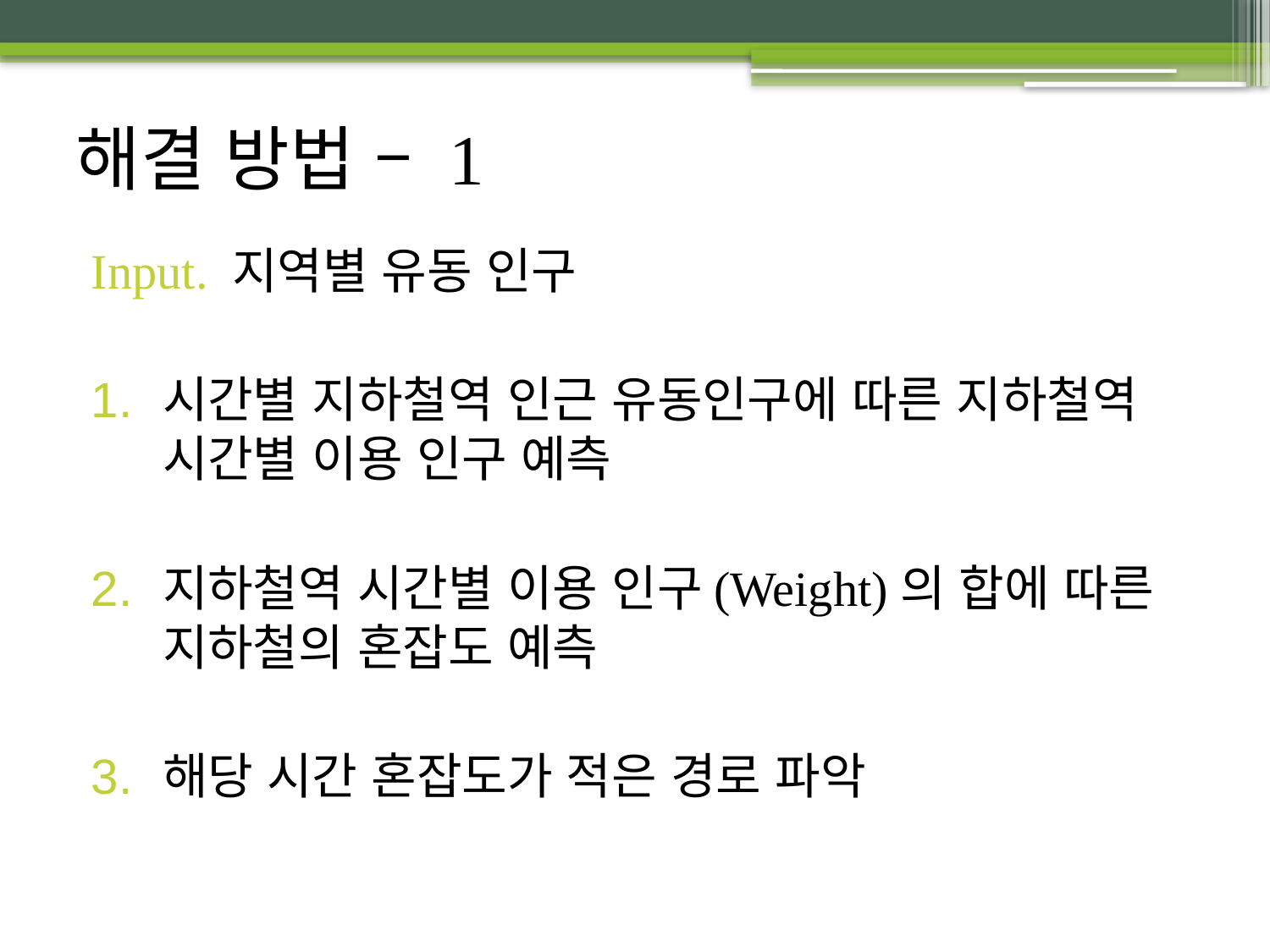

# 해결 방법 – 1
Input. 지역별 유동 인구

시간별 지하철역 인근 유동인구에 따른 지하철역 시간별 이용 인구 예측

지하철역 시간별 이용 인구(Weight)의 합에 따른 지하철의 혼잡도 예측

해당 시간 혼잡도가 적은 경로 파악